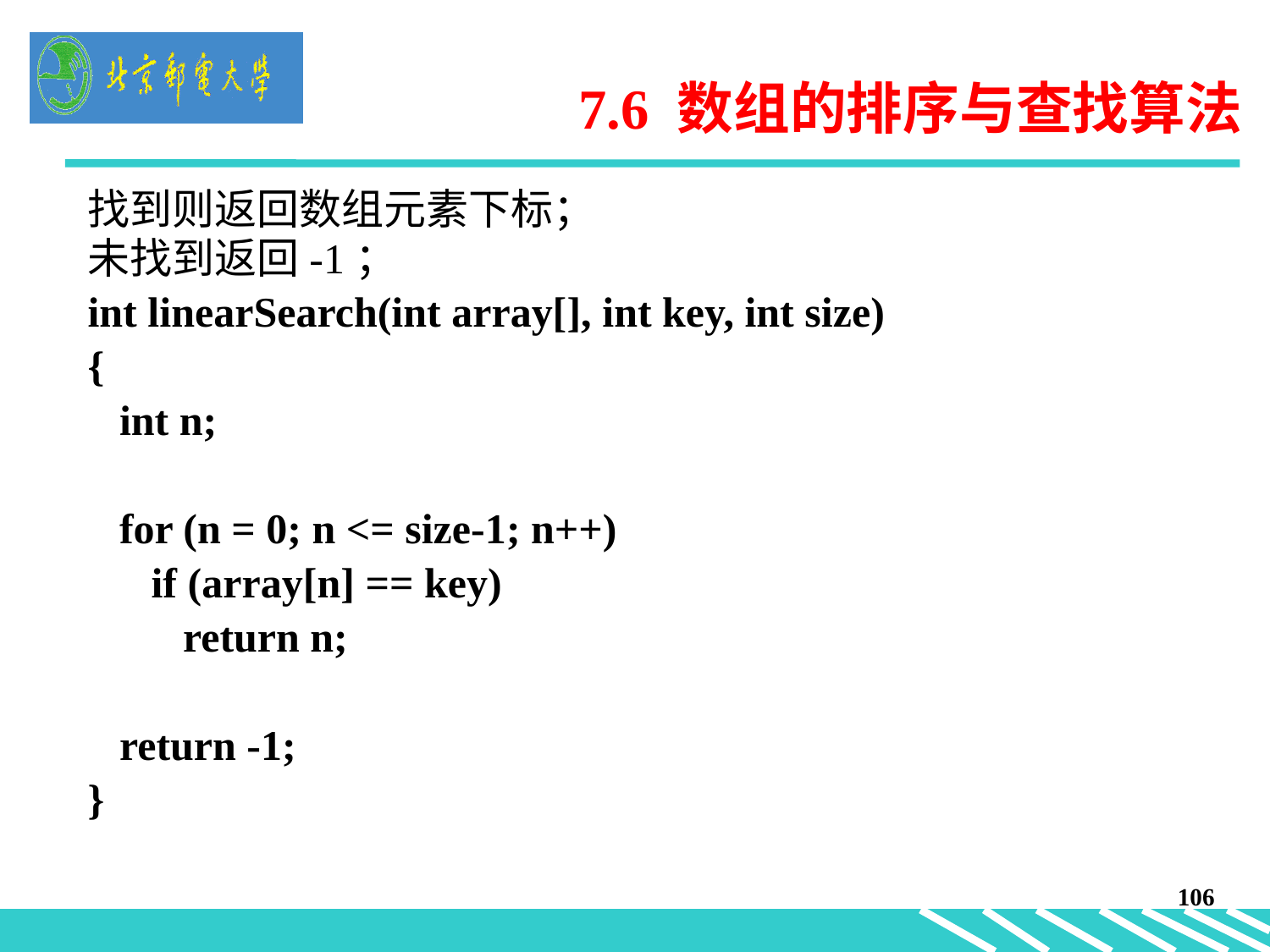

# 7.6 数组的排序与查找算法
找到则返回数组元素下标；
未找到返回-1；
int linearSearch(int array[], int key, int size)
{
   int n;

   for (n = 0; n <= size-1; n++)
      if (array[n] == key)
         return n;

   return -1;
}

106